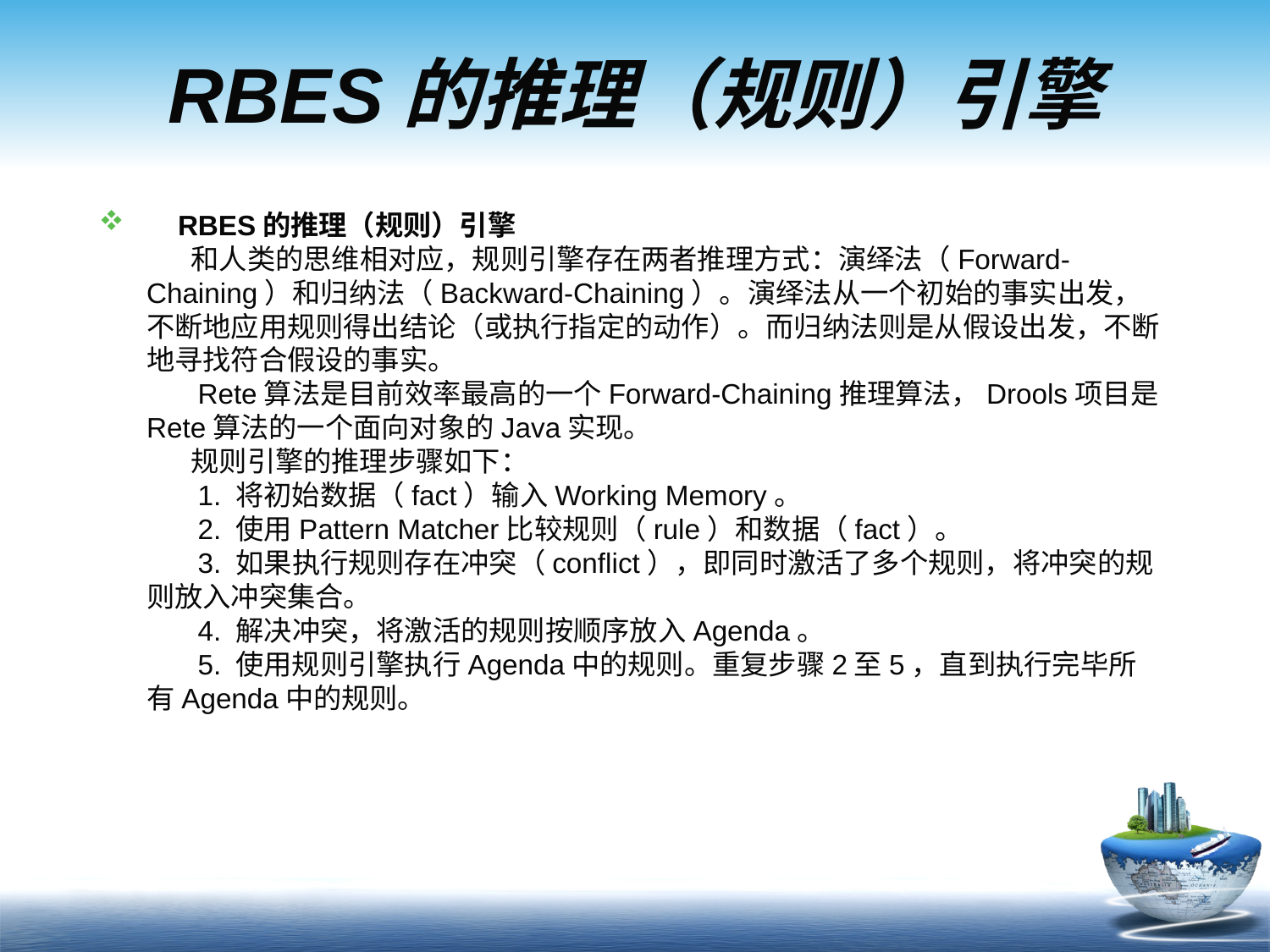

# RBES的推理（规则）引擎
    RBES的推理（规则）引擎
       和人类的思维相对应，规则引擎存在两者推理方式：演绎法（Forward-Chaining）和归纳法（Backward-Chaining）。演绎法从一个初始的事实出发，不断地应用规则得出结论（或执行指定的动作）。而归纳法则是从假设出发，不断地寻找符合假设的事实。
       Rete算法是目前效率最高的一个Forward-Chaining推理算法，Drools项目是Rete算法的一个面向对象的Java实现。
       规则引擎的推理步骤如下：
       1. 将初始数据（fact）输入Working Memory。
       2. 使用Pattern Matcher比较规则（rule）和数据（fact）。
       3. 如果执行规则存在冲突（conflict），即同时激活了多个规则，将冲突的规则放入冲突集合。
       4. 解决冲突，将激活的规则按顺序放入Agenda。
       5. 使用规则引擎执行Agenda中的规则。重复步骤2至5，直到执行完毕所有Agenda中的规则。